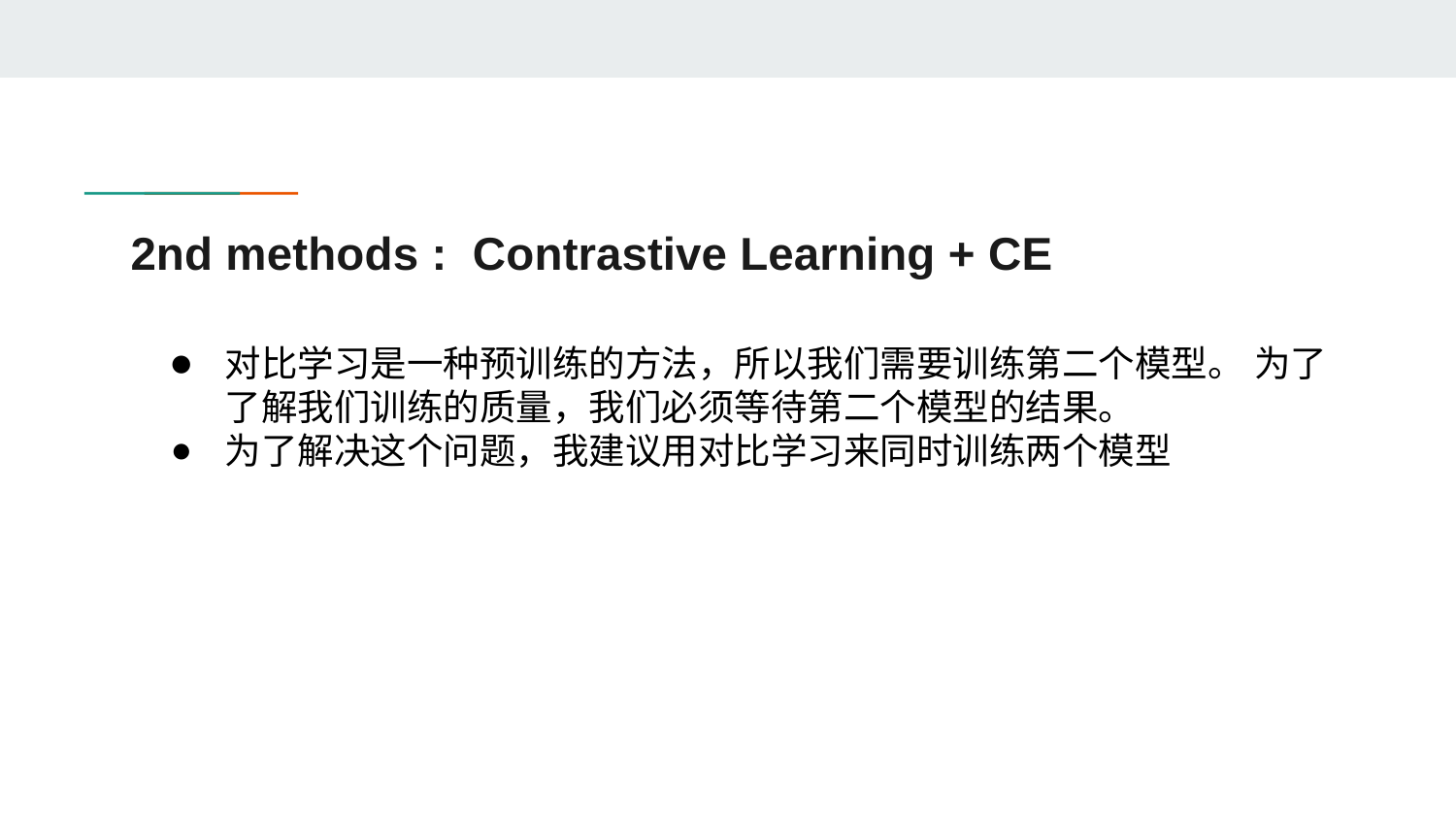

# 2nd methods :  Contrastive Learning + CE
对比学习是一种预训练的方法，所以我们需要训练第二个模型。 为了了解我们训练的质量，我们必须等待第二个模型的结果。
为了解决这个问题，我建议用对比学习来同时训练两个模型